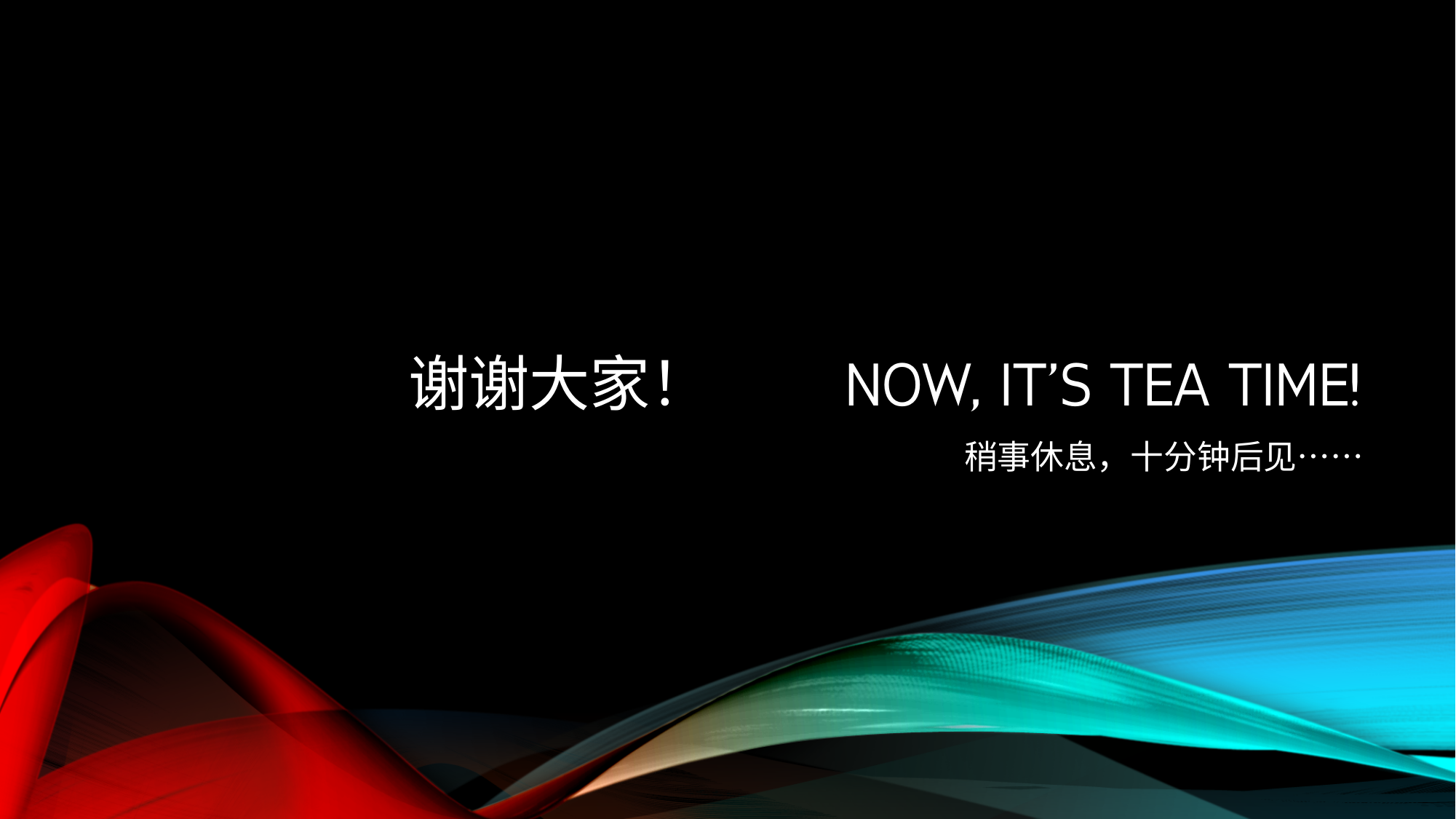

# 谢谢大家！		Now, it’s Tea Time!
稍事休息，十分钟后见……